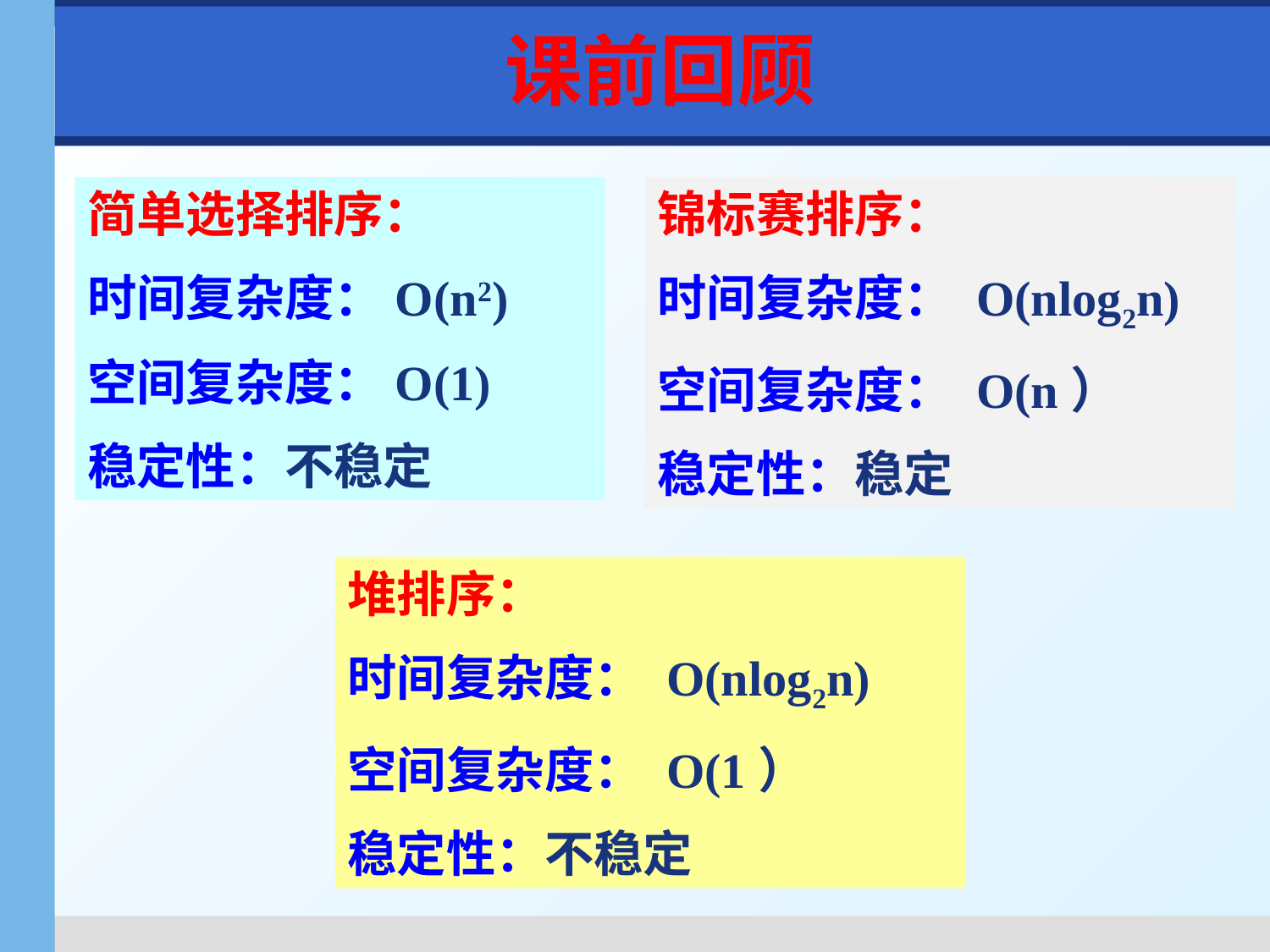

课前回顾
简单选择排序：
时间复杂度：O(n2)
空间复杂度：O(1)
稳定性：不稳定
锦标赛排序：
时间复杂度： O(nlog2n)
空间复杂度： O(n）
稳定性：稳定
堆排序：
时间复杂度： O(nlog2n)
空间复杂度： O(1）
稳定性：不稳定